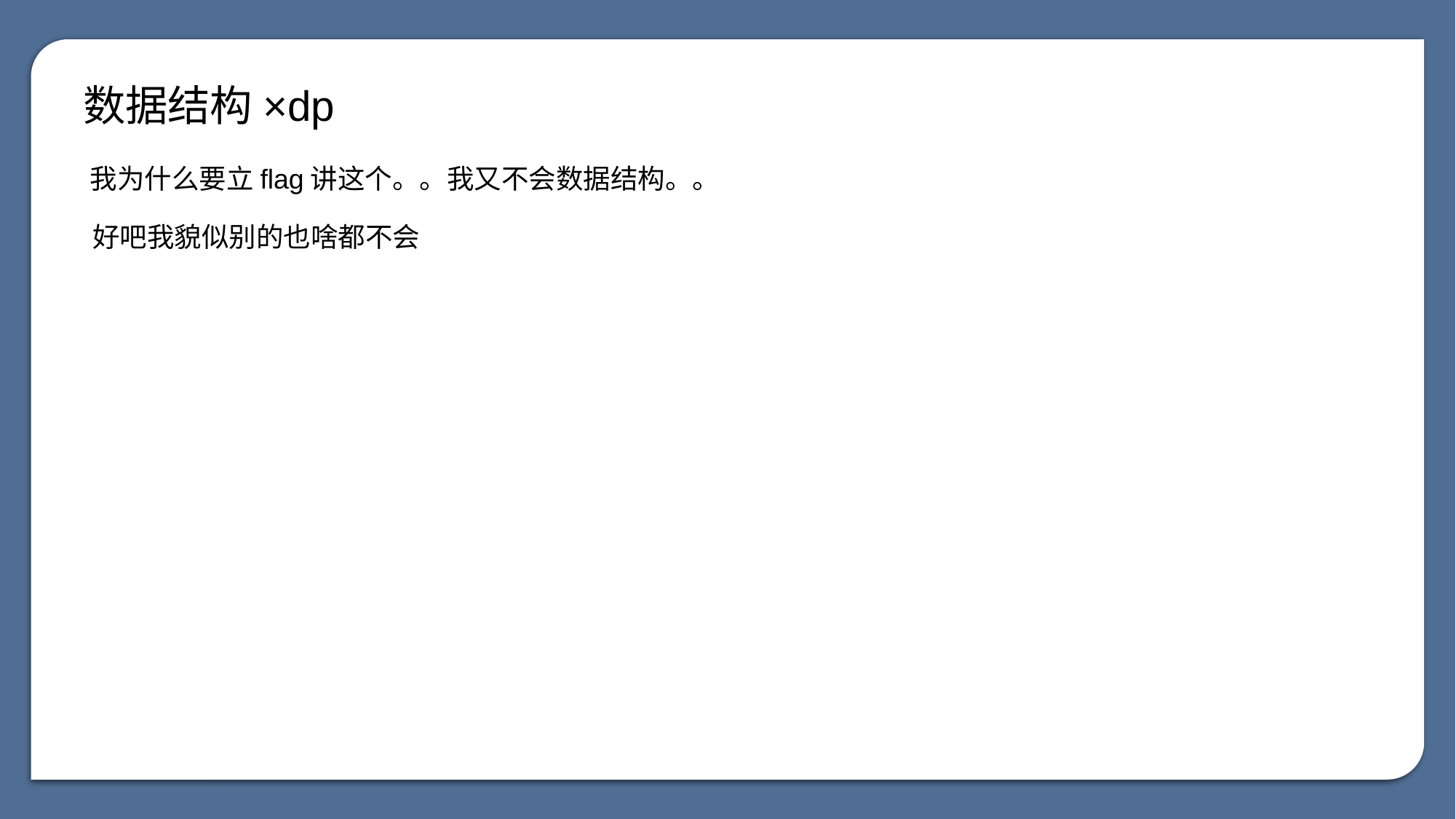

数据结构×dp
我为什么要立flag讲这个。。我又不会数据结构。。
好吧我貌似别的也啥都不会